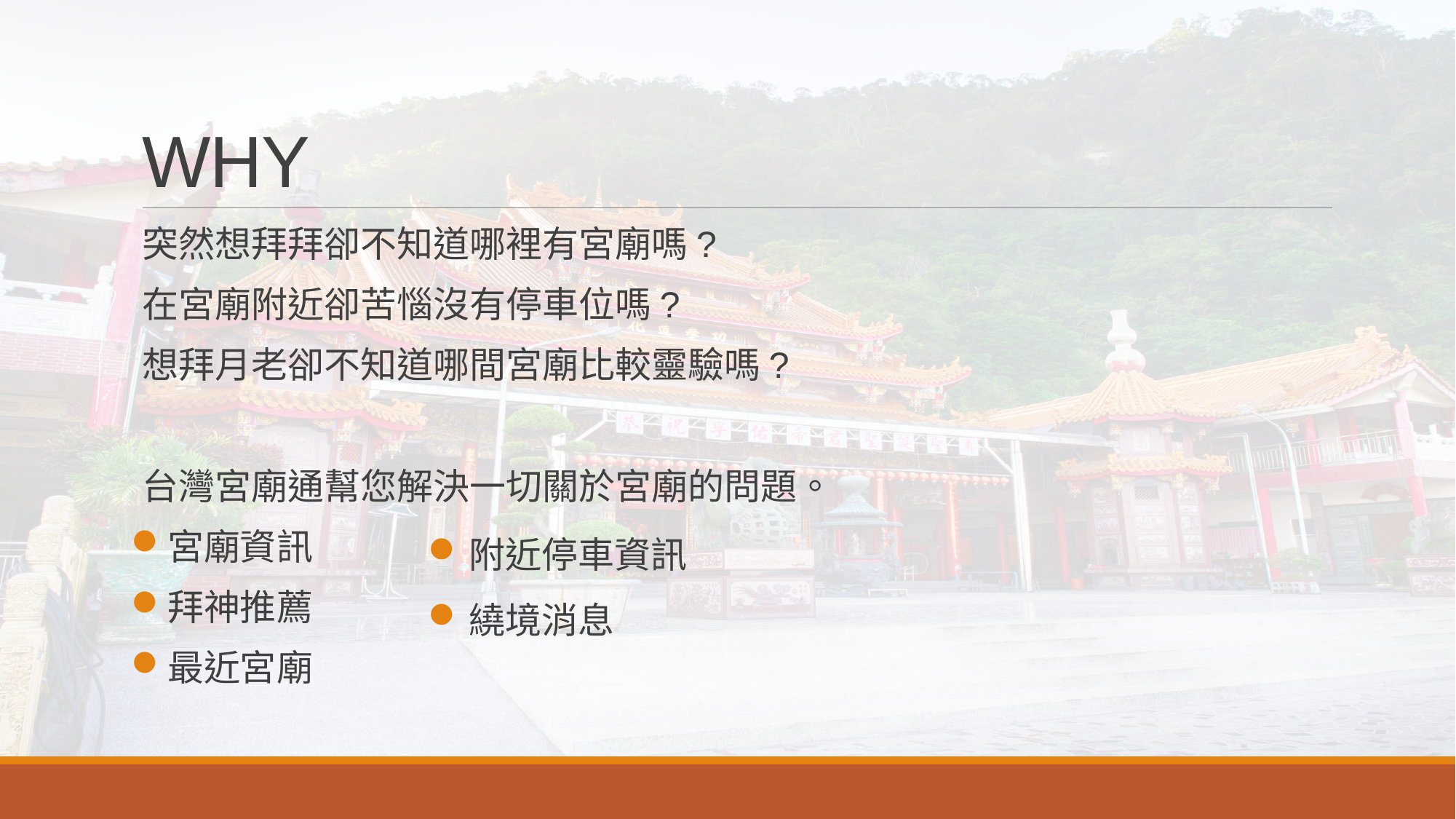

# WHY
突然想拜拜卻不知道哪裡有宮廟嗎?
在宮廟附近卻苦惱沒有停車位嗎?
想拜月老卻不知道哪間宮廟比較靈驗嗎?

台灣宮廟通幫您解決一切關於宮廟的問題。
宮廟資訊
拜神推薦
最近宮廟
附近停車資訊
繞境消息